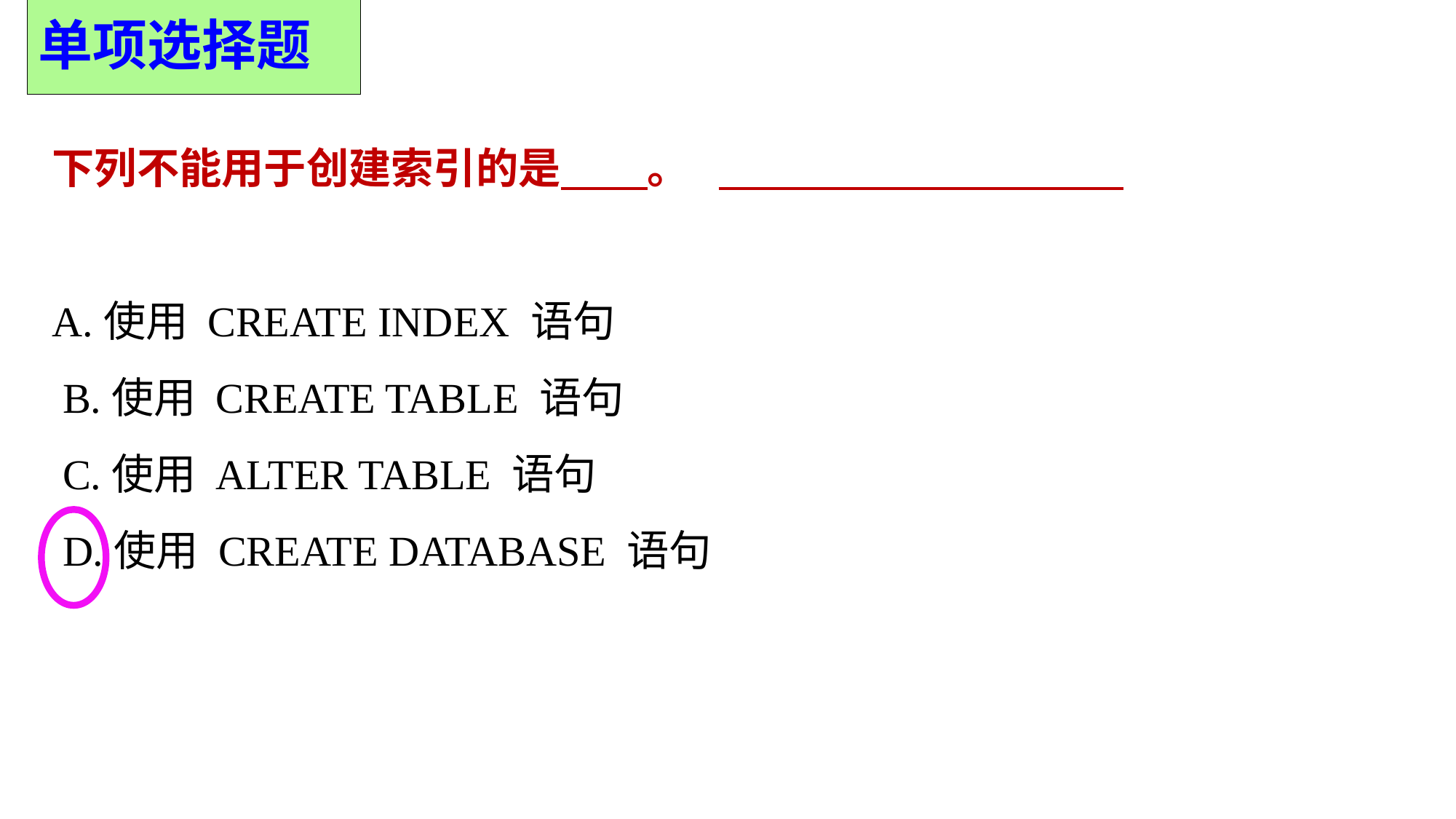

单项选择题
下列不能用于创建索引的是         。

A.使用 CREATE INDEX 语句
 B.使用 CREATE TABLE 语句
 C.使用 ALTER TABLE 语句
 D.使用 CREATE DATABASE 语句